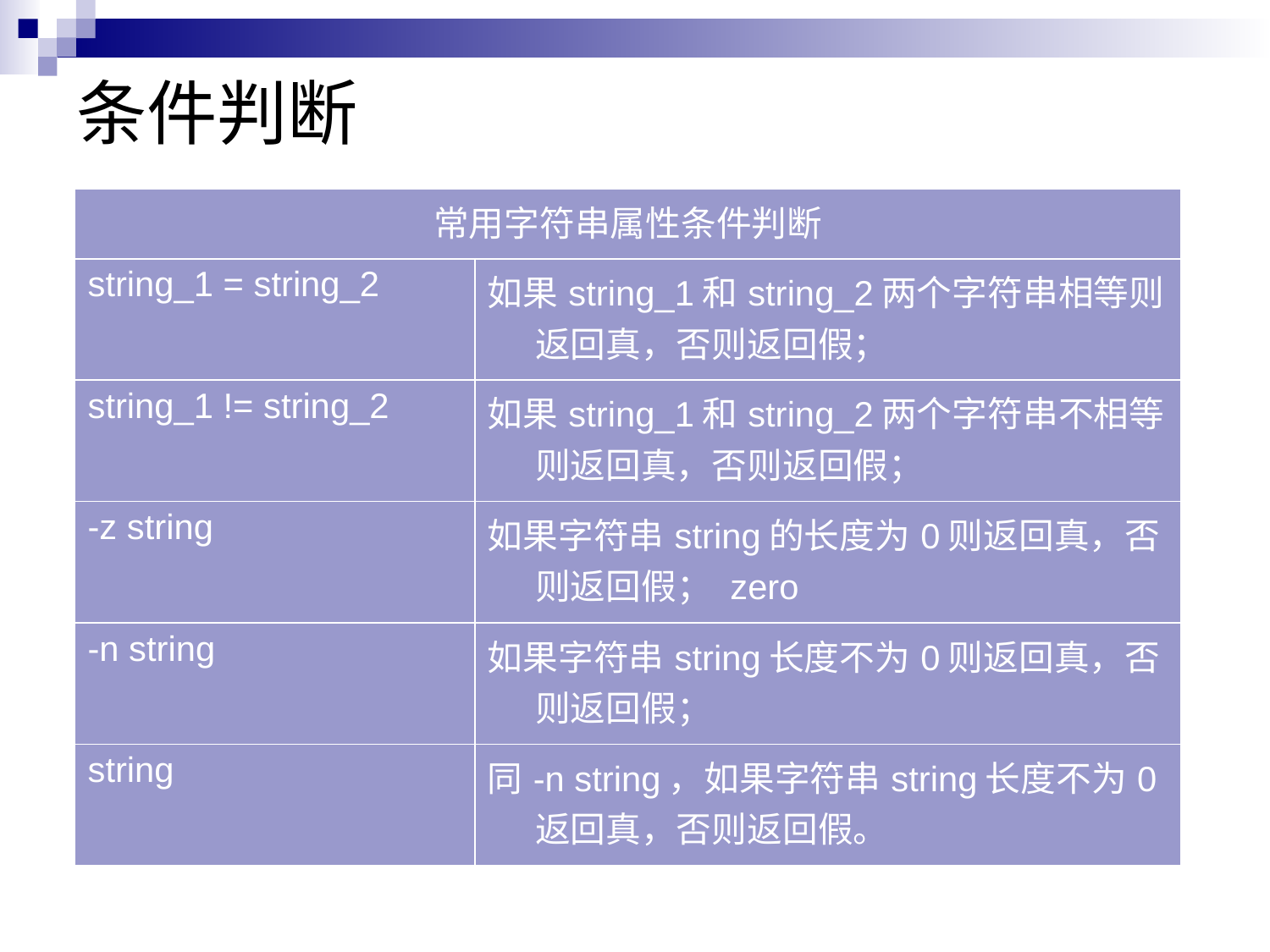

# 条件判断
| 常用字符串属性条件判断 |  |
| --- | --- |
| string\_1 = string\_2 | 如果string\_1和string\_2两个字符串相等则返回真，否则返回假； |
| string\_1 != string\_2 | 如果string\_1和string\_2两个字符串不相等则返回真，否则返回假； |
| -z string | 如果字符串string的长度为0则返回真，否则返回假； zero |
| -n string | 如果字符串string长度不为0则返回真，否则返回假； |
| string | 同-n string，如果字符串string长度不为0返回真，否则返回假。 |
字符串属性